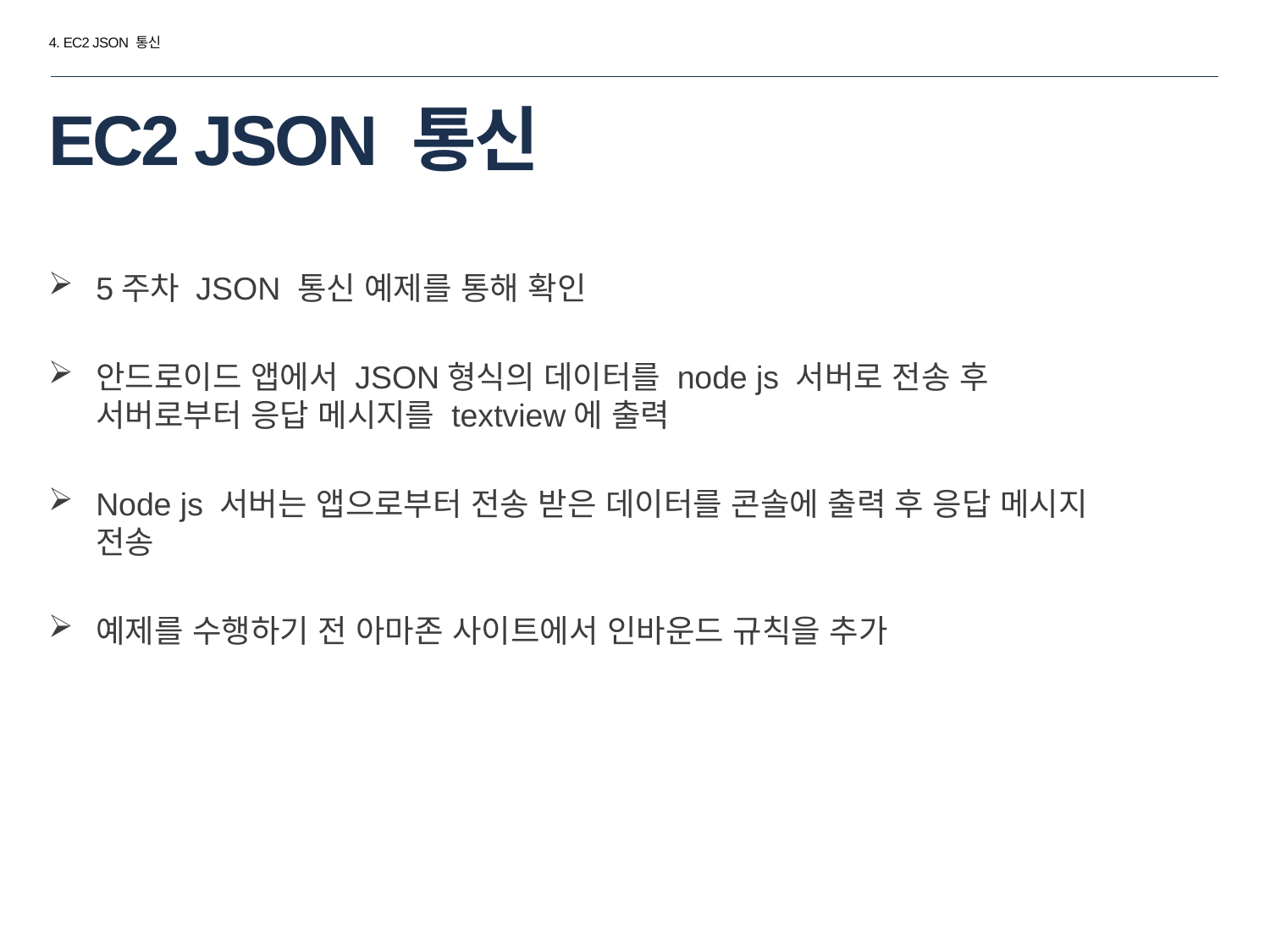

4. EC2 JSON 통신
# EC2 JSON 통신

5주차 JSON 통신 예제를 통해 확인

안드로이드 앱에서 JSON형식의 데이터를 node js 서버로 전송 후 서버로부터 응답 메시지를 textview에 출력

Node js 서버는 앱으로부터 전송 받은 데이터를 콘솔에 출력 후 응답 메시지 전송

예제를 수행하기 전 아마존 사이트에서 인바운드 규칙을 추가